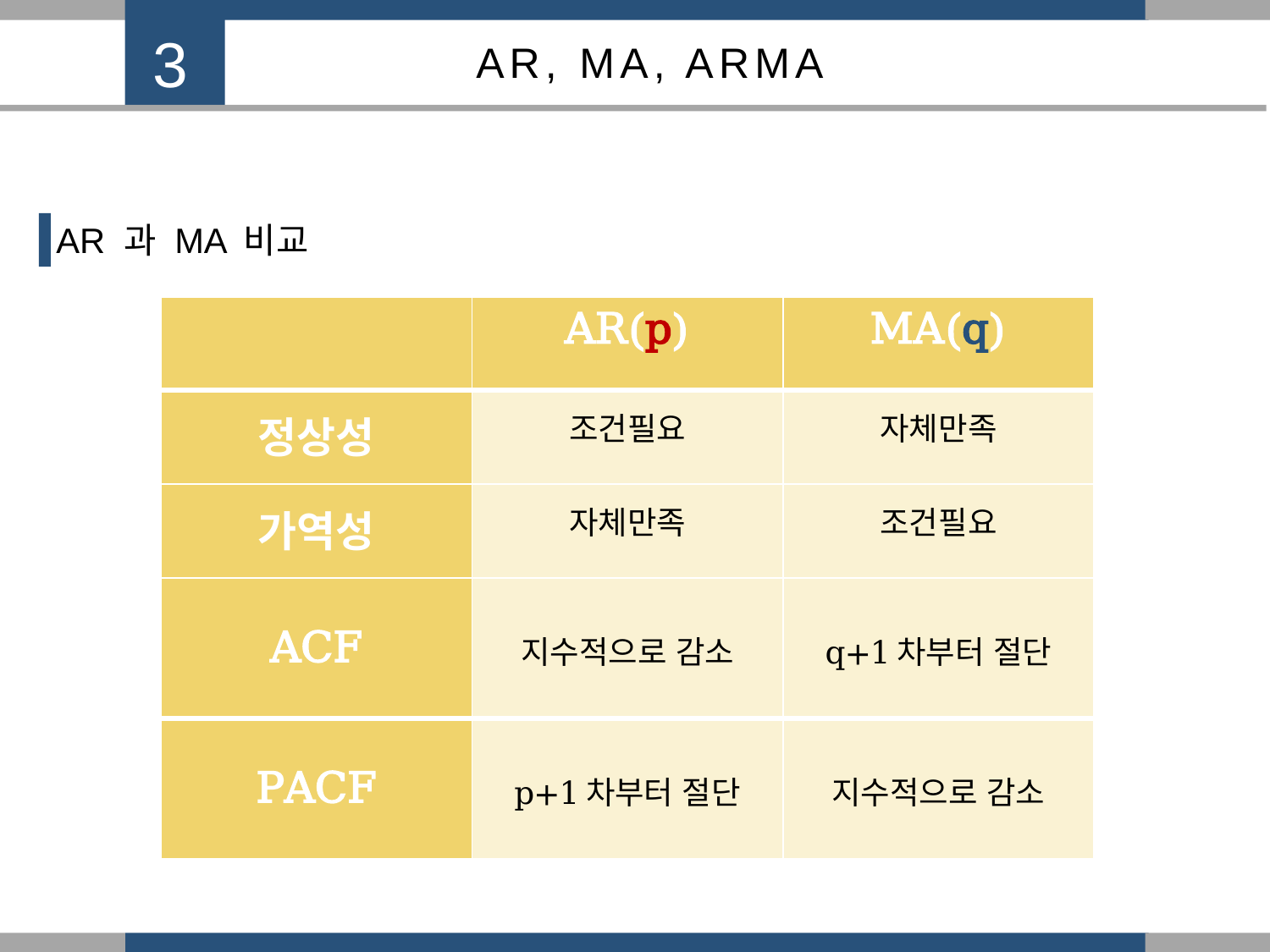

3
AR, MA, ARMA

AR 과 MA 비교

|  | AR(p) | MA(q) |
| --- | --- | --- |
| 정상성 | 조건필요 | 자체만족 |
| 가역성 | 자체만족 | 조건필요 |
| ACF | 지수적으로 감소 | q+1차부터 절단 |
| --- | --- | --- |
| PACF | p+1차부터 절단 | 지수적으로 감소 |